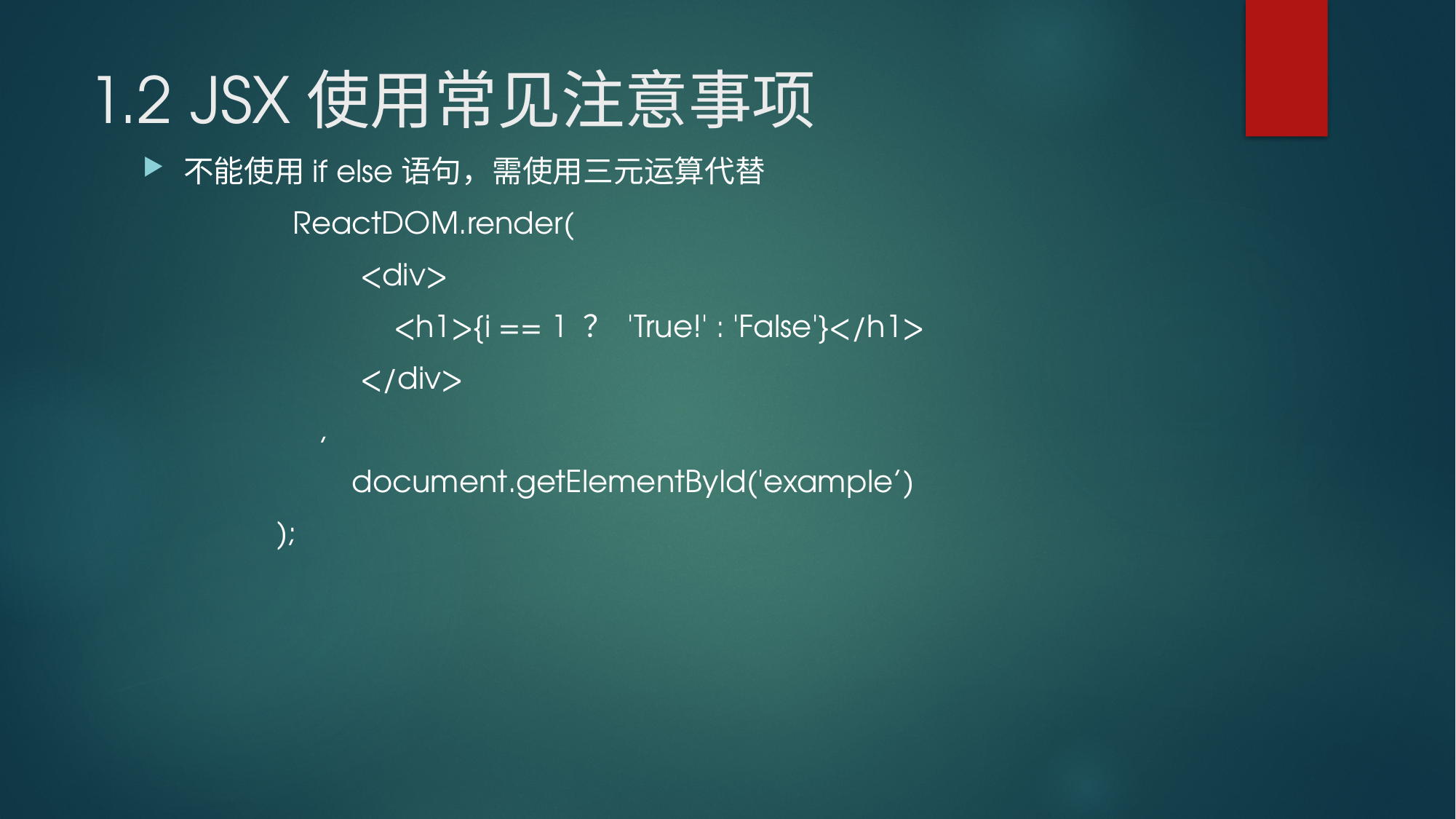

# 1.2 JSX使用常见注意事项
不能使用if else语句，需使用三元运算代替
                  ReactDOM.render(
                          <div>
                              <h1>{i == 1 ？ 'True!' : 'False'}</h1>
                          </div>
                     ,
                         document.getElementById('example’)
                );